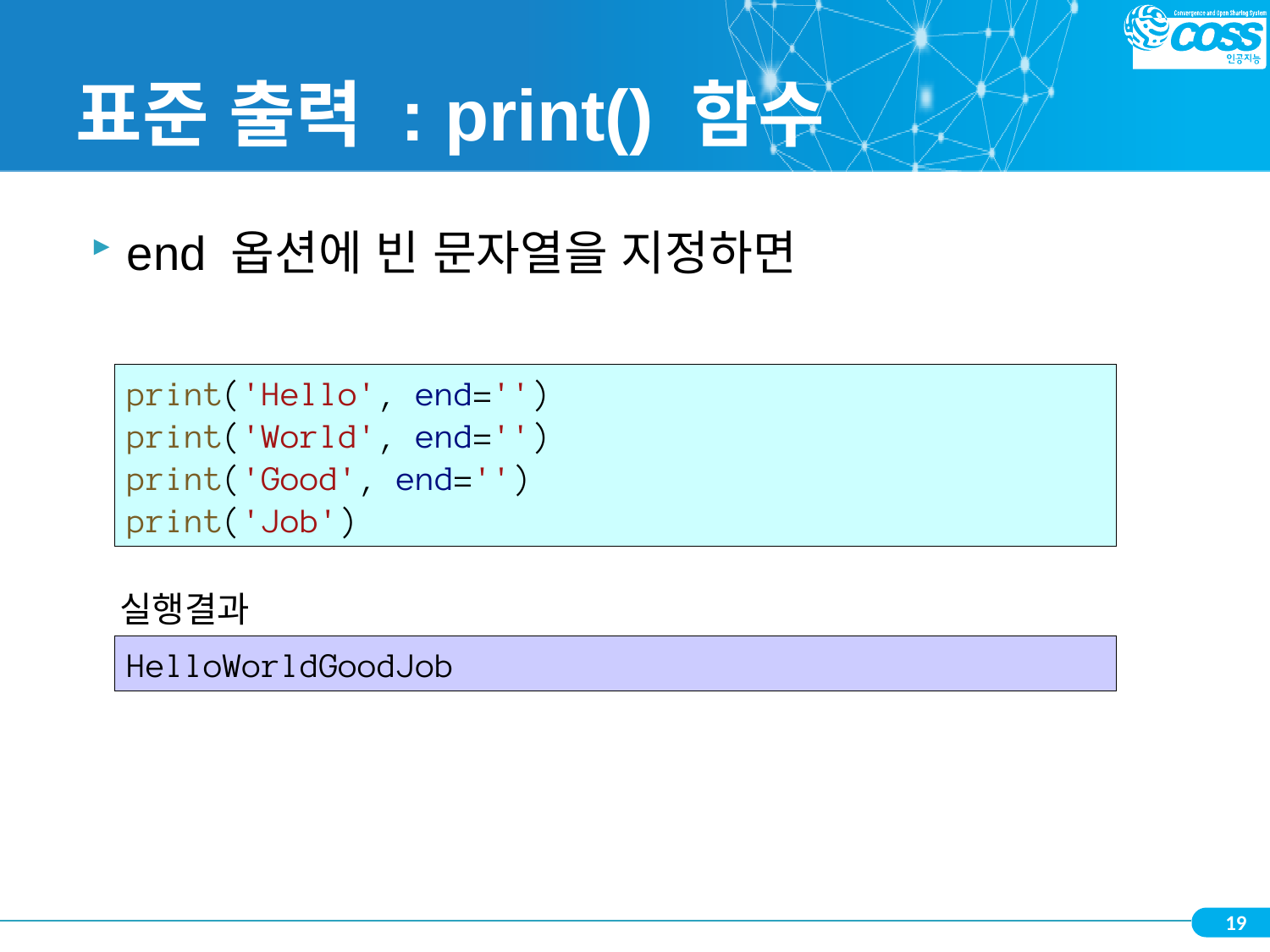

# 표준 출력 : print() 함수
end 옵션에 빈 문자열을 지정하면
print('Hello', end='')
print('World', end='')
print('Good', end='')
print('Job')
실행결과
HelloWorldGoodJob